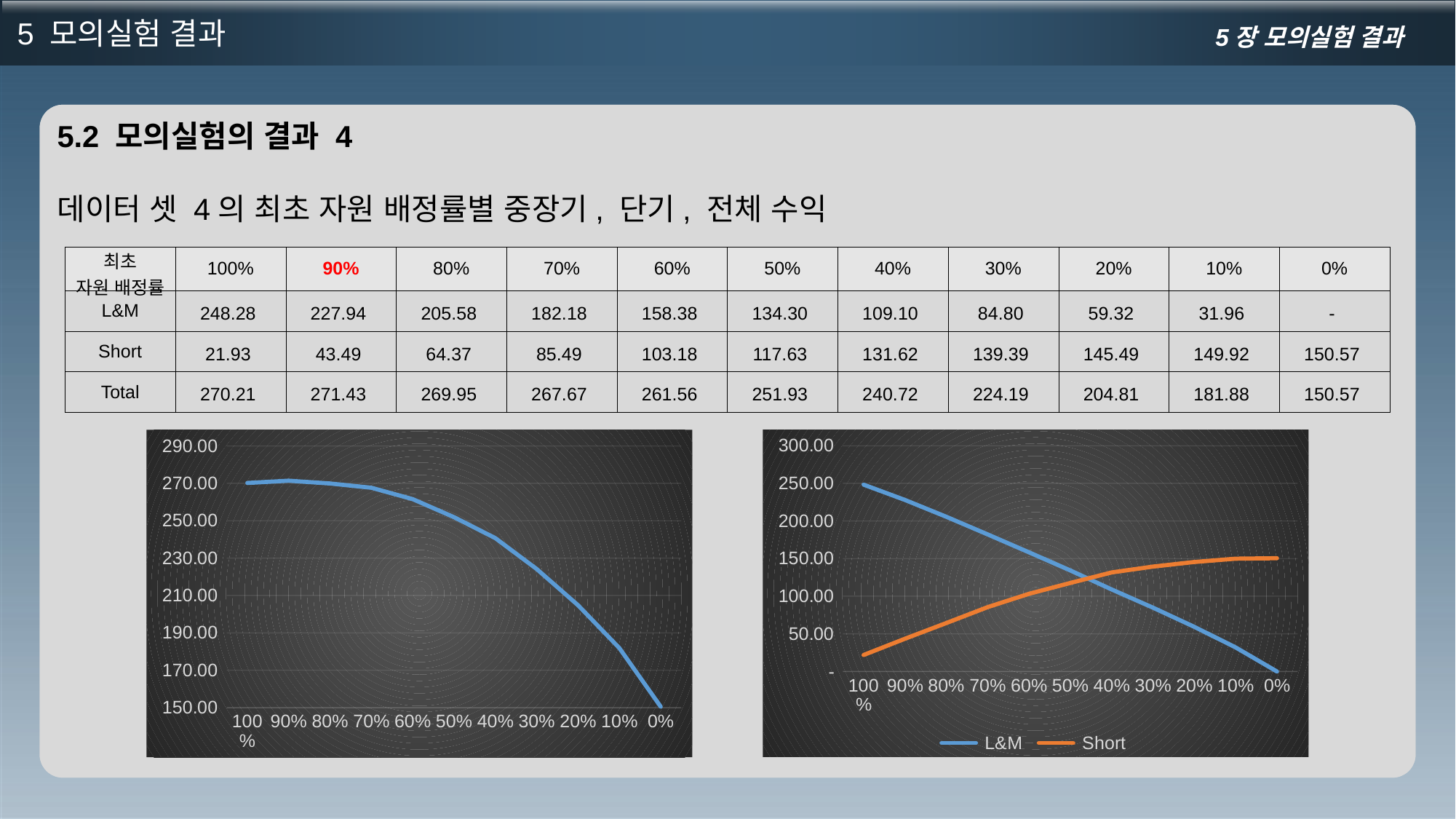

5 모의실험 결과
5장 모의실험 결과
5.2 모의실험의 결과 4

데이터 셋 4의 최초 자원 배정률별 중장기, 단기, 전체 수익

| 최초 자원 배정률 | 100% | 90% | 80% | 70% | 60% | 50% | 40% | 30% | 20% | 10% | 0% |
| --- | --- | --- | --- | --- | --- | --- | --- | --- | --- | --- | --- |
| L&M | 248.28 | 227.94 | 205.58 | 182.18 | 158.38 | 134.30 | 109.10 | 84.80 | 59.32 | 31.96 | - |
| Short | 21.93 | 43.49 | 64.37 | 85.49 | 103.18 | 117.63 | 131.62 | 139.39 | 145.49 | 149.92 | 150.57 |
| Total | 270.21 | 271.43 | 269.95 | 267.67 | 261.56 | 251.93 | 240.72 | 224.19 | 204.81 | 181.88 | 150.57 |

### Chart

| Category |  L&M  |  Short  |
|---|---|---|
| 1 | 248.28000000000003 | 21.931234000000075 |
| 0.9 | 227.94 | 43.488365999999836 |
| 0.8 | 205.57999999999998 | 64.36509199999999 |
| 0.7 | 182.18 | 85.48767400000042 |
| 0.6 | 158.38 | 103.18346799999982 |
| 0.5 | 134.29999999999998 | 117.6275780000001 |
| 0.4 | 109.1 | 131.61783399999928 |
| 0.3 | 84.8 | 139.39450000000022 |
| 0.2 | 59.31999999999999 | 145.49132000000034 |
| 0.1 | 31.959999999999997 | 149.92443799999958 |
| 0 | 0.0 | 150.5699880000007 |

### Chart

| Category |  Total  |
|---|---|
| 1 | 270.2112340000001 |
| 0.9 | 271.4283659999998 |
| 0.8 | 269.945092 |
| 0.7 | 267.66767400000043 |
| 0.6 | 261.56346799999983 |
| 0.5 | 251.9275780000001 |
| 0.4 | 240.71783399999927 |
| 0.3 | 224.19450000000023 |
| 0.2 | 204.81132000000034 |
| 0.1 | 181.8844379999996 |
| 0 | 150.5699880000007 |